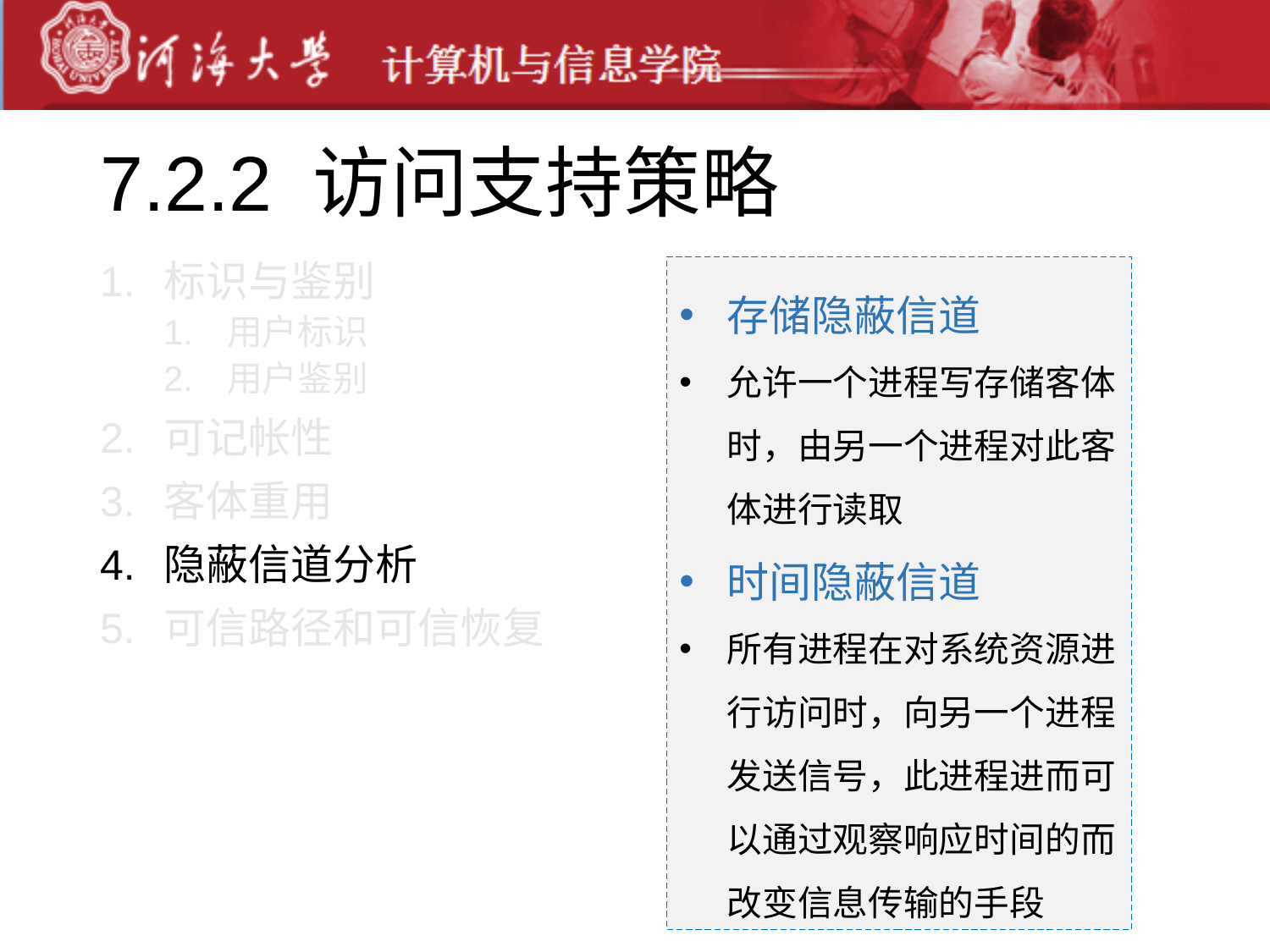

# 7.2.2 访问支持策略
标识与鉴别
用户标识
用户鉴别
可记帐性
客体重用
隐蔽信道分析
可信路径和可信恢复

存储隐蔽信道
允许一个进程写存储客体时，由另一个进程对此客体进行读取
时间隐蔽信道
所有进程在对系统资源进行访问时，向另一个进程发送信号，此进程进而可以通过观察响应时间的而改变信息传输的手段